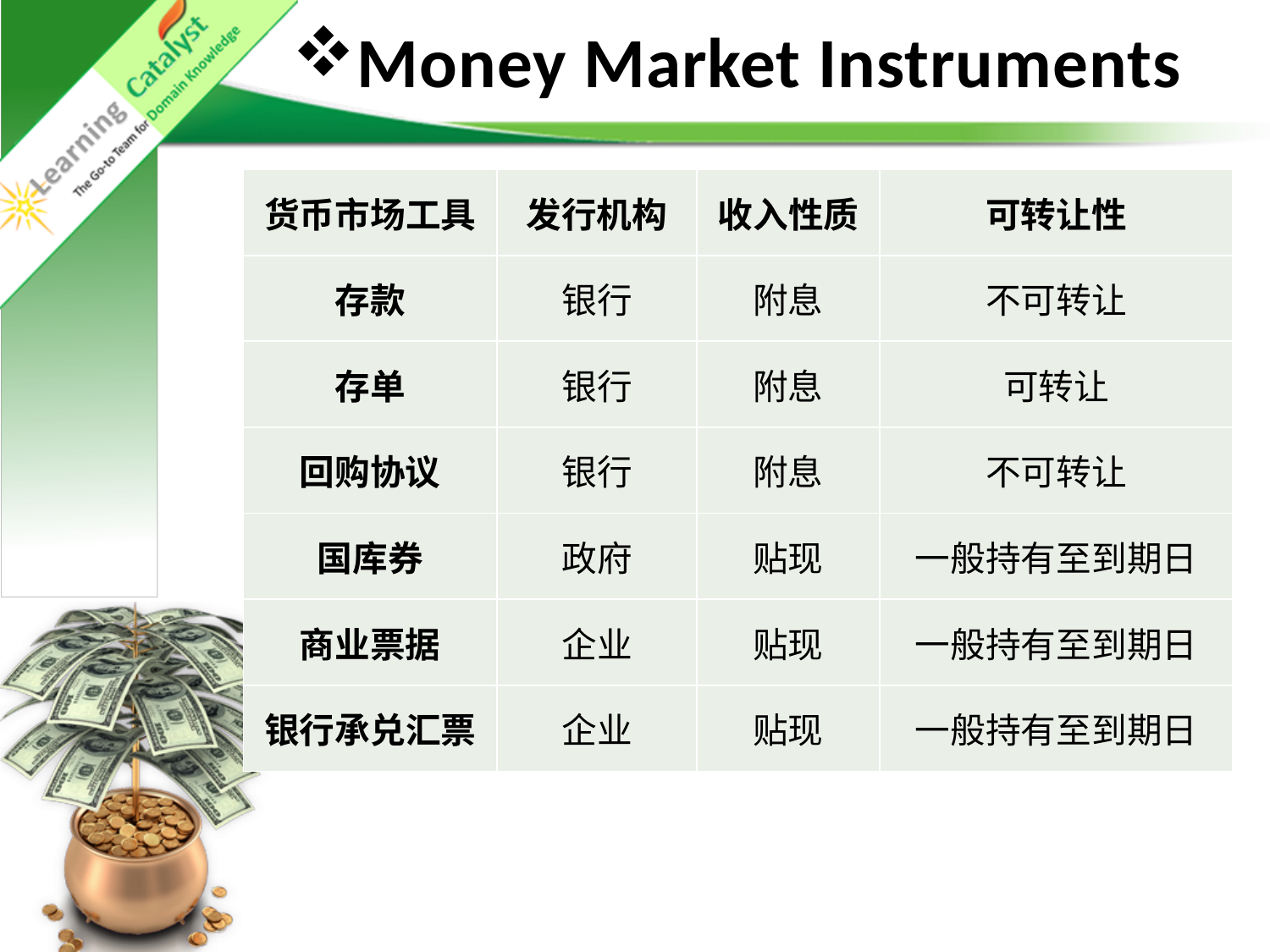

Money Market Instruments
| 货币市场工具 | 发行机构 | 收入性质 | 可转让性 |
| --- | --- | --- | --- |
| 存款 | 银行 | 附息 | 不可转让 |
| 存单 | 银行 | 附息 | 可转让 |
| 回购协议 | 银行 | 附息 | 不可转让 |
| 国库券 | 政府 | 贴现 | 一般持有至到期日 |
| 商业票据 | 企业 | 贴现 | 一般持有至到期日 |
| 银行承兑汇票 | 企业 | 贴现 | 一般持有至到期日 |